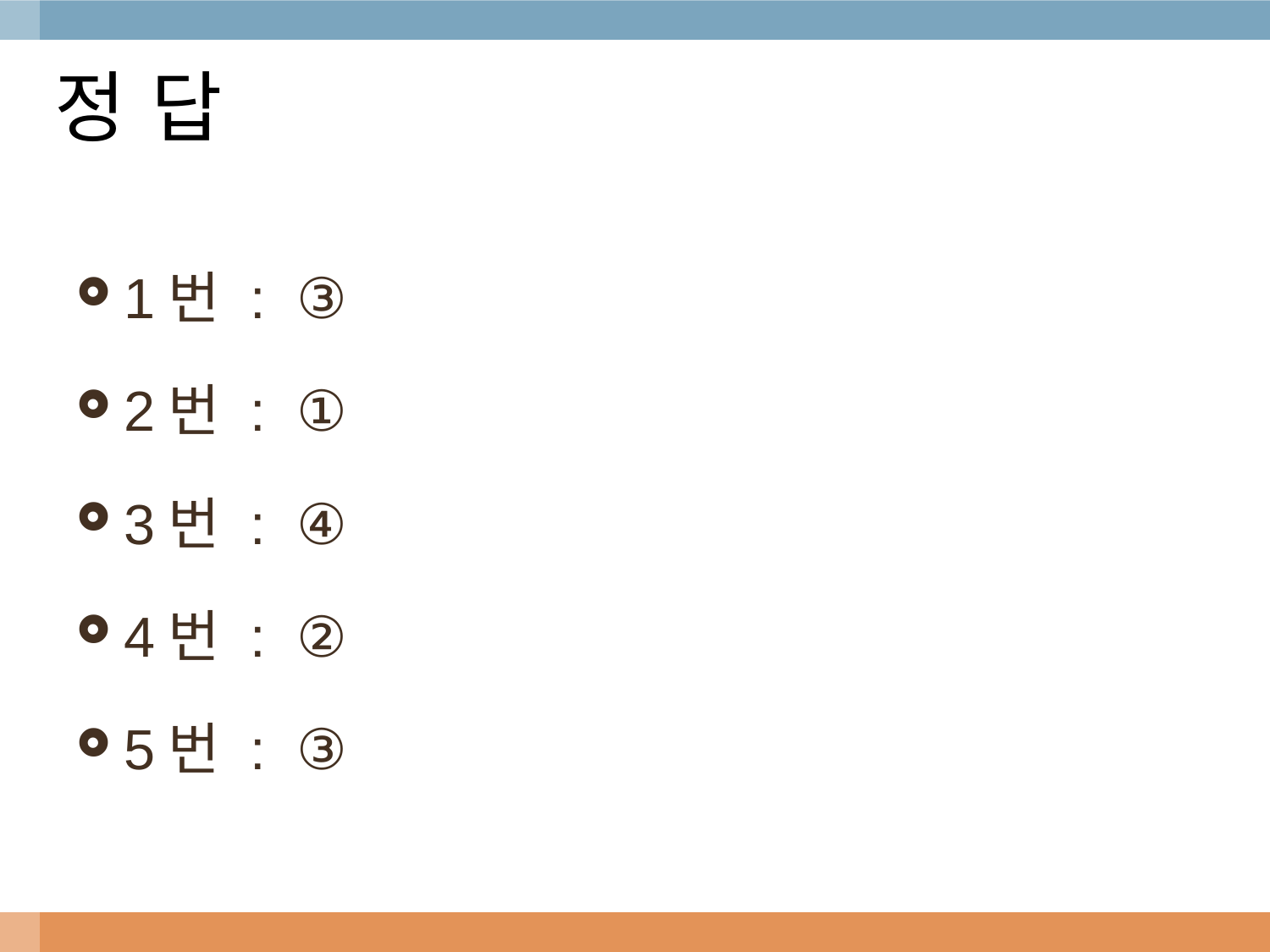

# 정 답
1번 :  ③
2번 :  ①
3번 :  ④
4번 :  ②
5번 :  ③